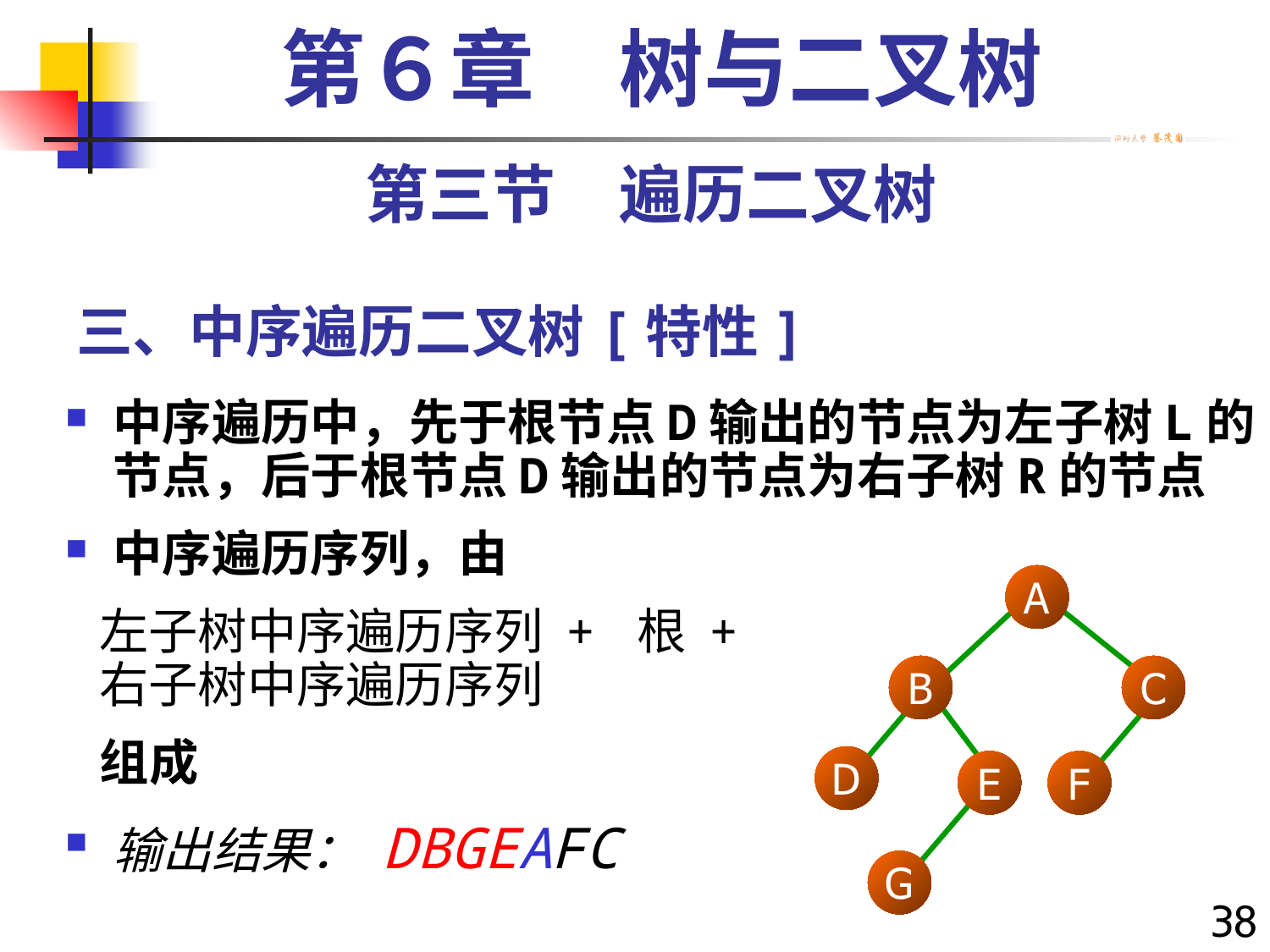

第６章　树与二叉树
第三节　遍历二叉树
# 三、中序遍历二叉树[特性]
中序遍历中，先于根节点D输出的节点为左子树L的节点，后于根节点D输出的节点为右子树R的节点
中序遍历序列，由
  左子树中序遍历序列 + 根 +
  右子树中序遍历序列
  组成
输出结果： DBGEAFC
A

B
C

D
E
F

G
38